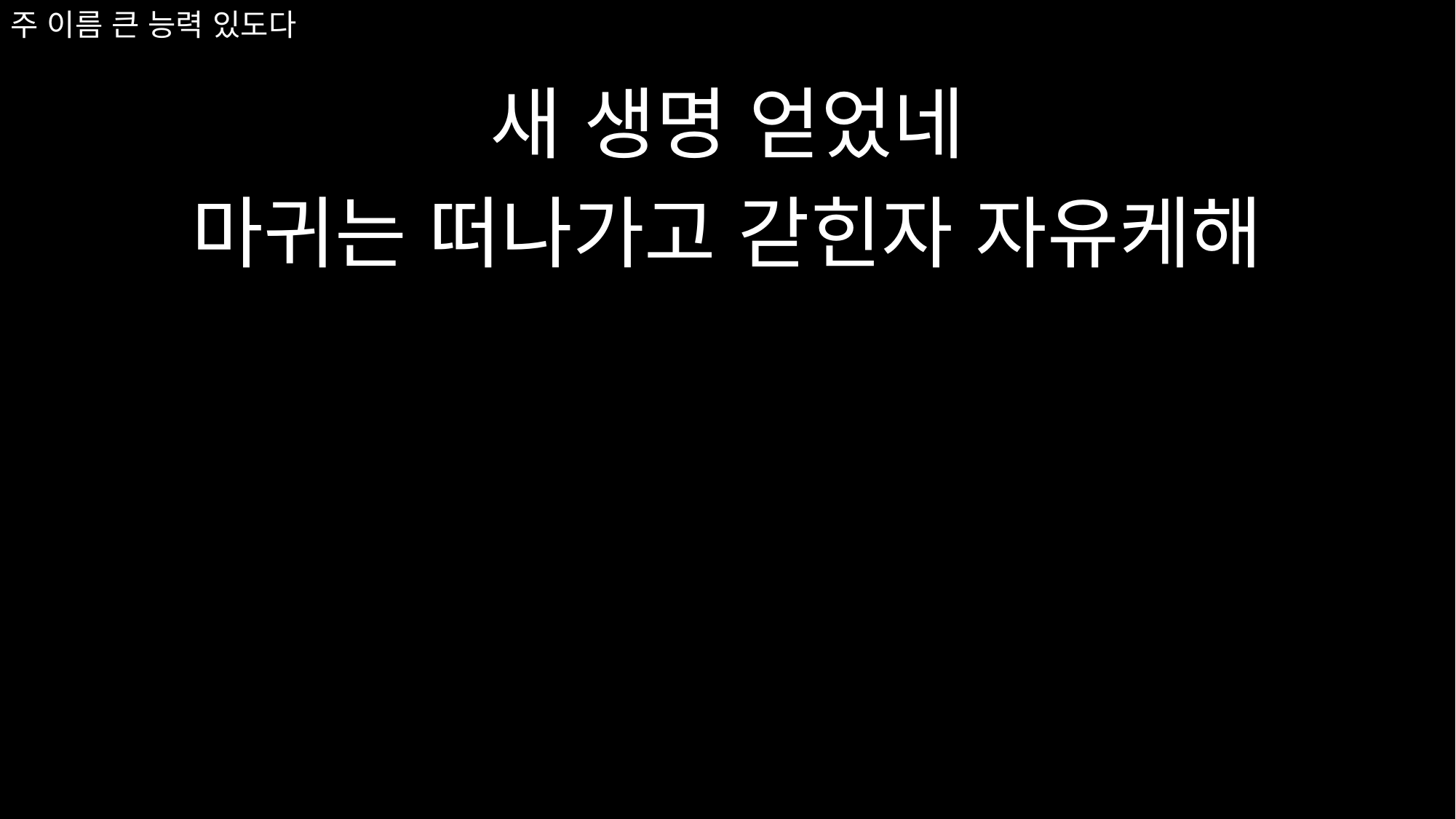

# 주 이름 큰 능력 있도다
새 생명 얻었네
마귀는 떠나가고 갇힌자 자유케해